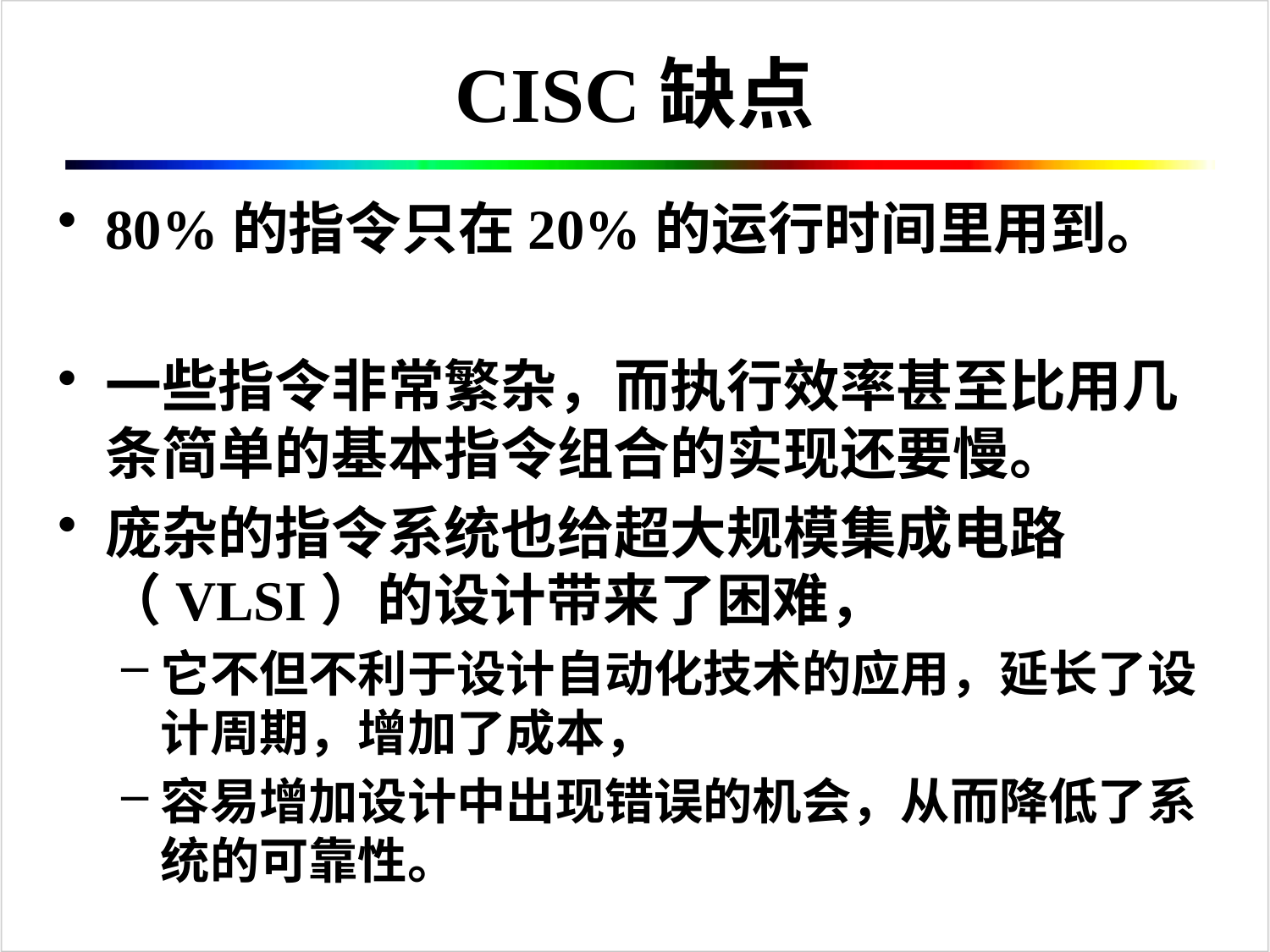

# CISC缺点
80%的指令只在20%的运行时间里用到。

一些指令非常繁杂，而执行效率甚至比用几条简单的基本指令组合的实现还要慢。
庞杂的指令系统也给超大规模集成电路（VLSI）的设计带来了困难，
它不但不利于设计自动化技术的应用，延长了设计周期，增加了成本，
容易增加设计中出现错误的机会，从而降低了系统的可靠性。